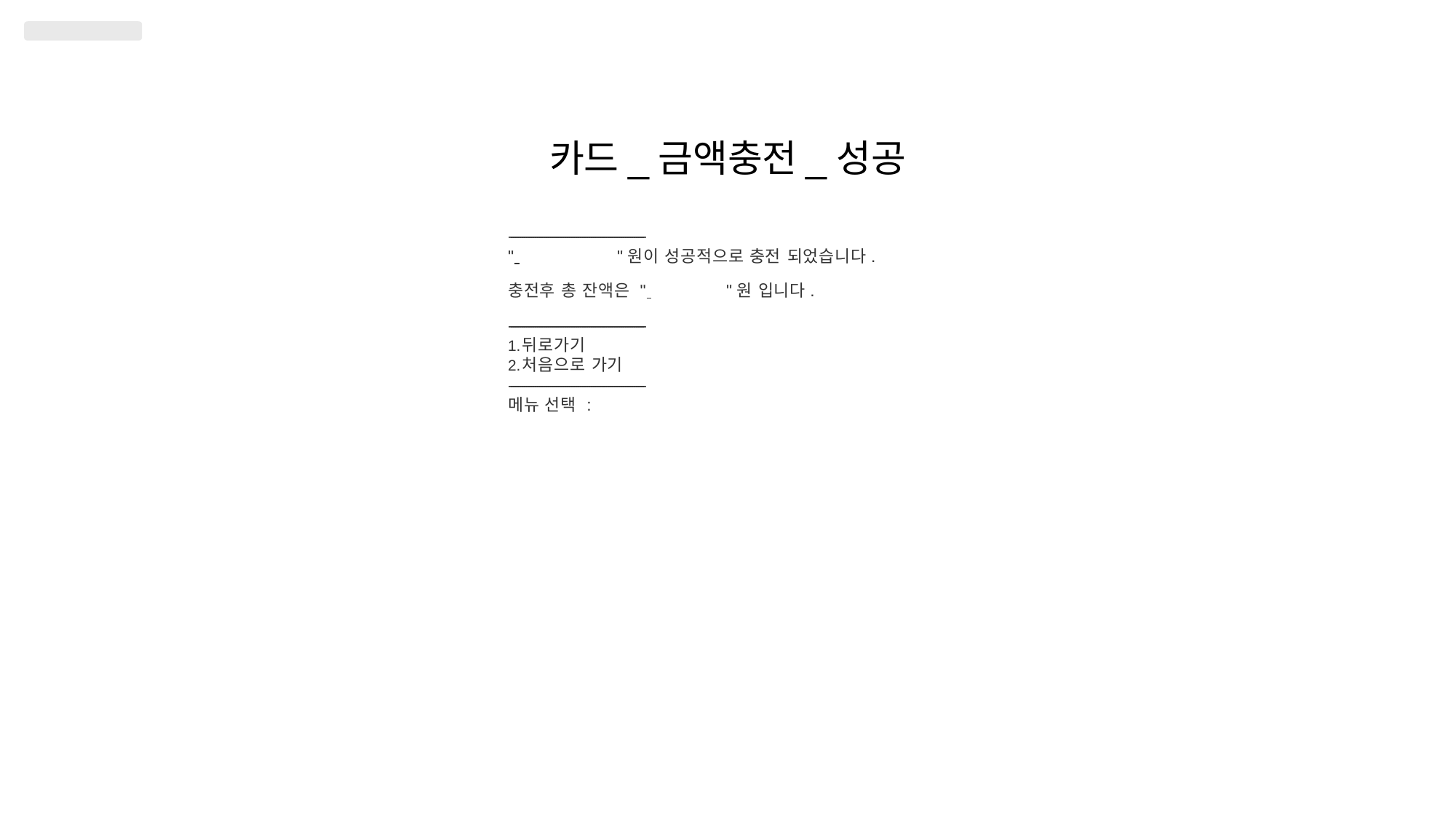

# 카드_금액충전_성공
---------------------------------------------------------------
" 	"원이 성공적으로 충전 되었습니다.

충전후 총 잔액은 " 	"원 입니다.

---------------------------------------------------------------
뒤로가기
처음으로 가기
---------------------------------------------------------------
메뉴 선택 :